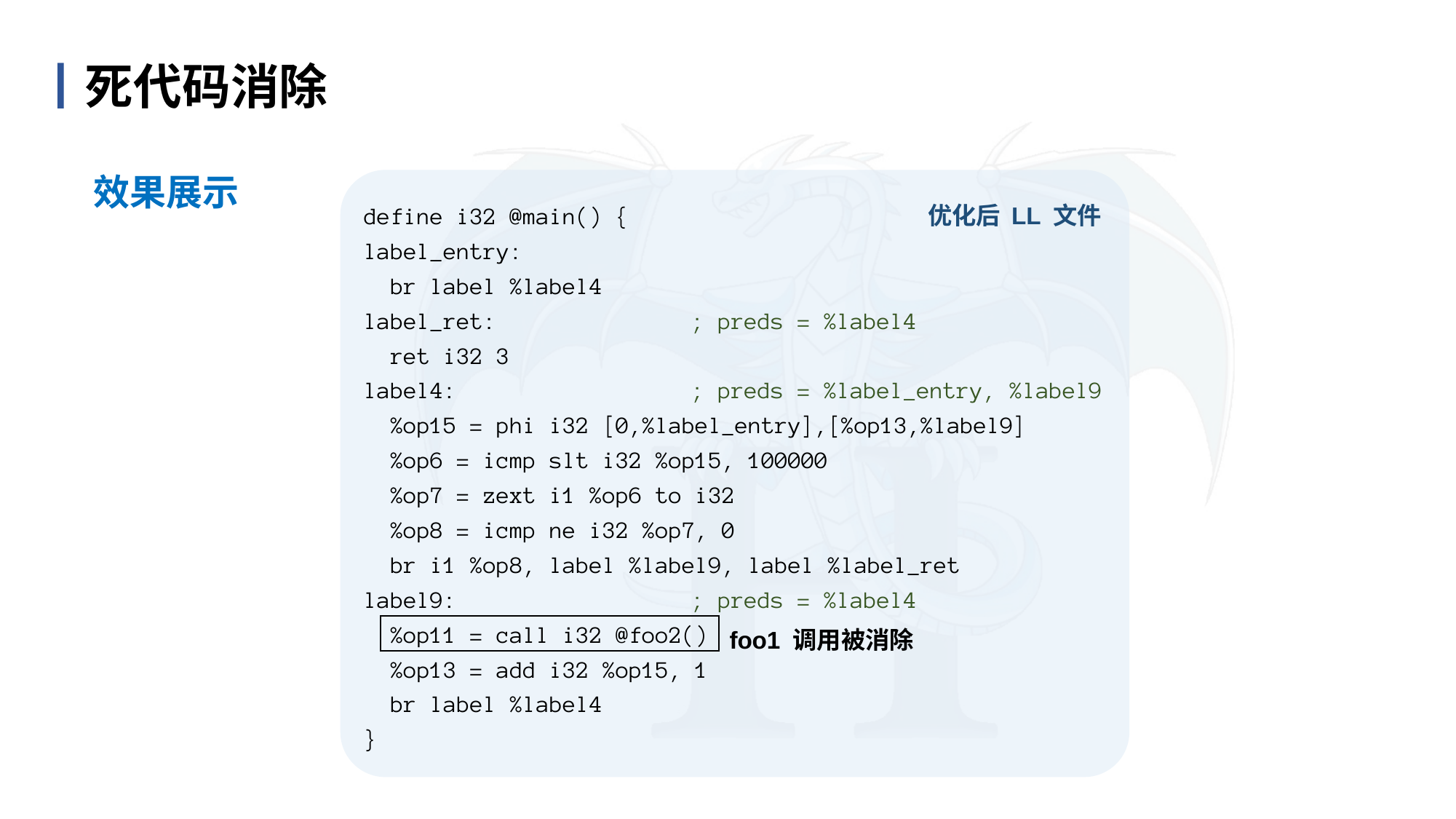

丨死代码消除
效果展示
define i32 @main() {                      优化后 LL 文件
label_entry:
  br label %label4
label_ret:		; preds = %label4
  ret i32 3
label4:			; preds = %label_entry, %label9
  %op15 = phi i32 [0,%label_entry],[%op13,%label9]
  %op6 = icmp slt i32 %op15, 100000
  %op7 = zext i1 %op6 to i32
  %op8 = icmp ne i32 %op7, 0
  br i1 %op8, label %label9, label %label_ret
label9:			; preds = %label4
  %op11 = call i32 @foo2()
  %op13 = add i32 %op15, 1
  br label %label4
}
foo1 调用被消除